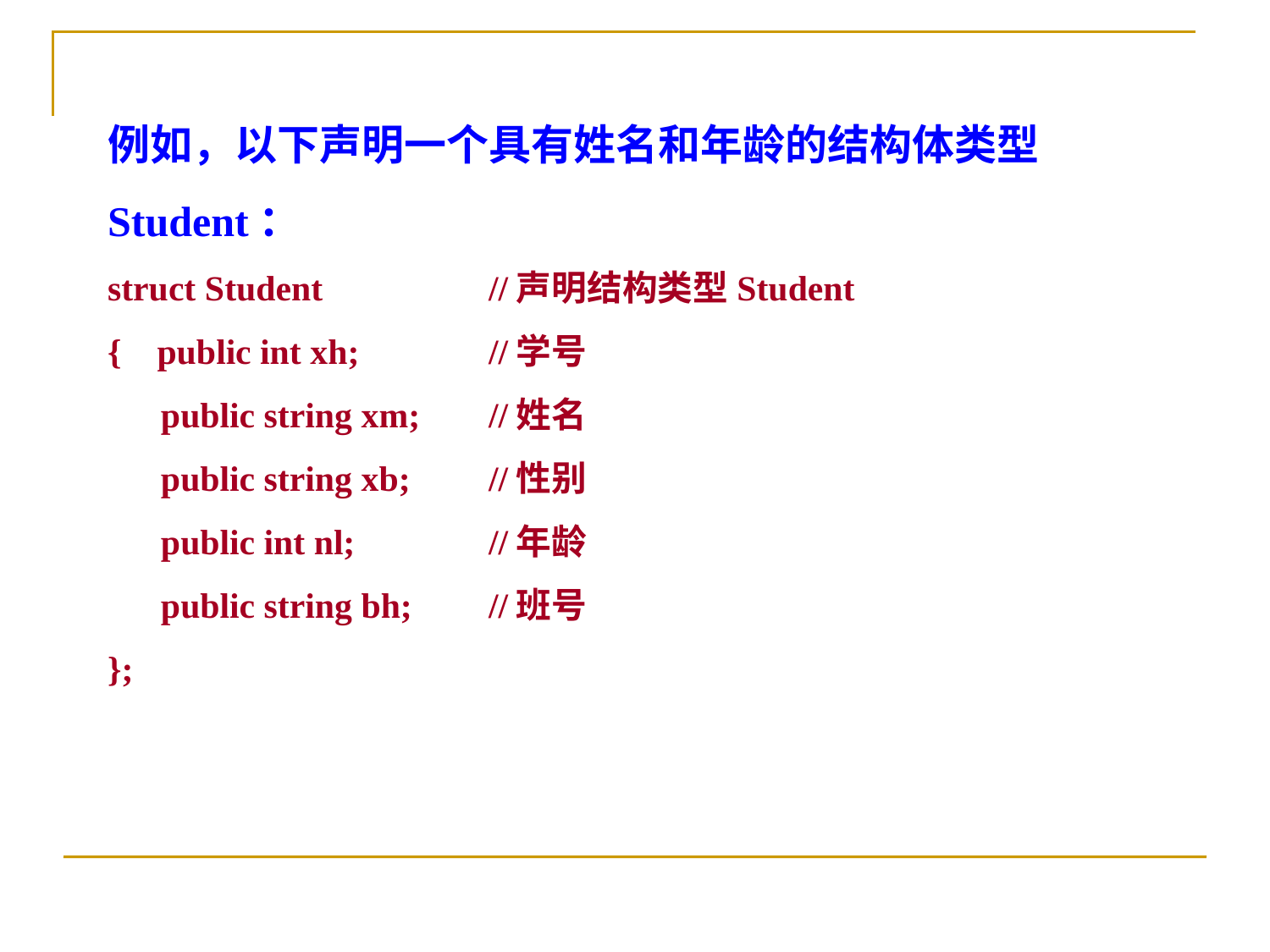

例如，以下声明一个具有姓名和年龄的结构体类型Student：
struct Student		//声明结构类型Student
{    public int xh;		//学号
      public string xm;	//姓名
      public string xb;	//性别
      public int nl;		//年龄
      public string bh;	//班号
};